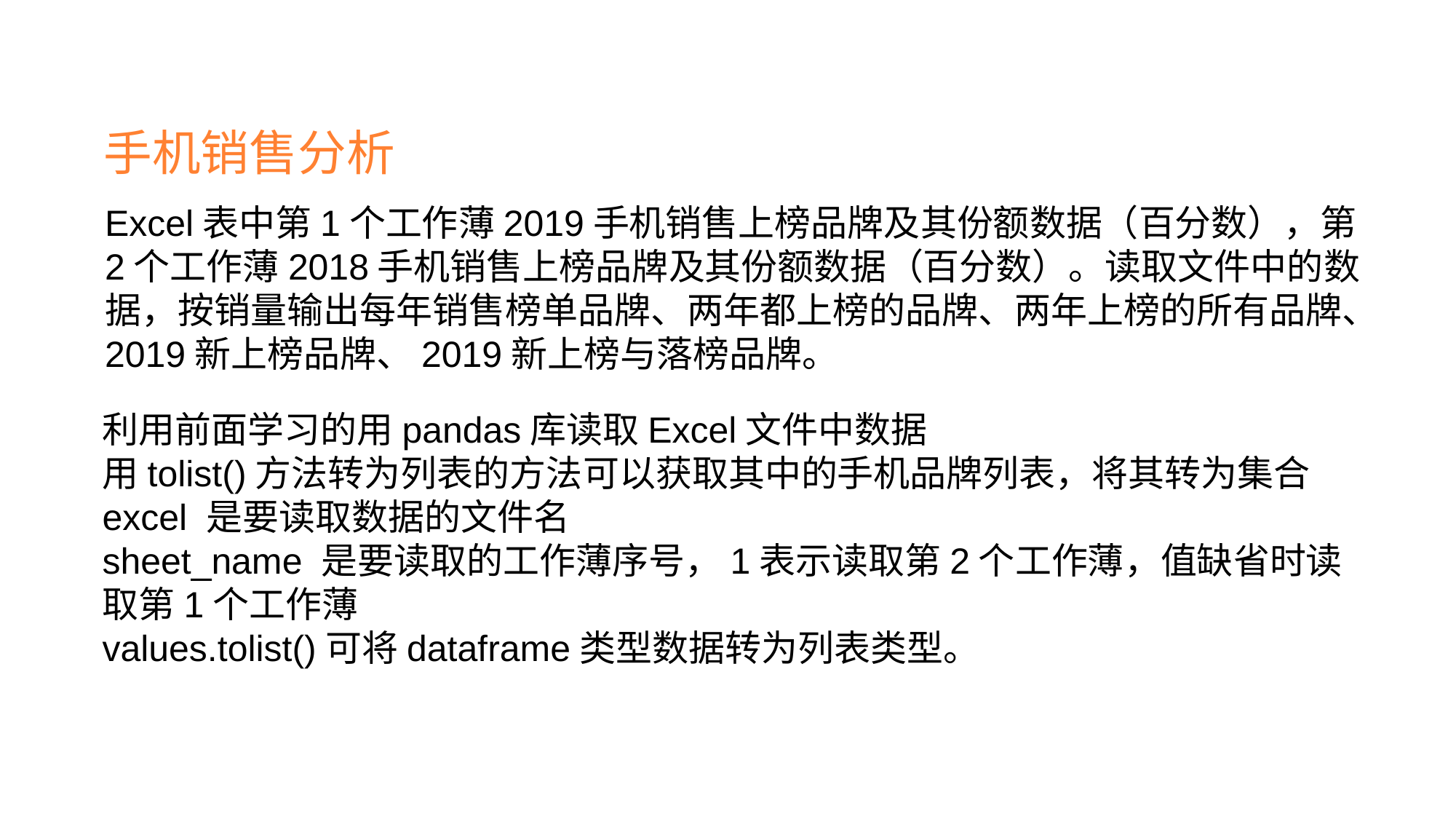

手机销售分析
Excel表中第1个工作薄2019手机销售上榜品牌及其份额数据（百分数），第2个工作薄2018手机销售上榜品牌及其份额数据（百分数）。读取文件中的数据，按销量输出每年销售榜单品牌、两年都上榜的品牌、两年上榜的所有品牌、2019新上榜品牌、2019新上榜与落榜品牌。
利用前面学习的用pandas库读取Excel文件中数据
用tolist()方法转为列表的方法可以获取其中的手机品牌列表，将其转为集合
excel 是要读取数据的文件名
sheet_name 是要读取的工作薄序号，1表示读取第2个工作薄，值缺省时读取第1个工作薄
values.tolist()可将dataframe类型数据转为列表类型。